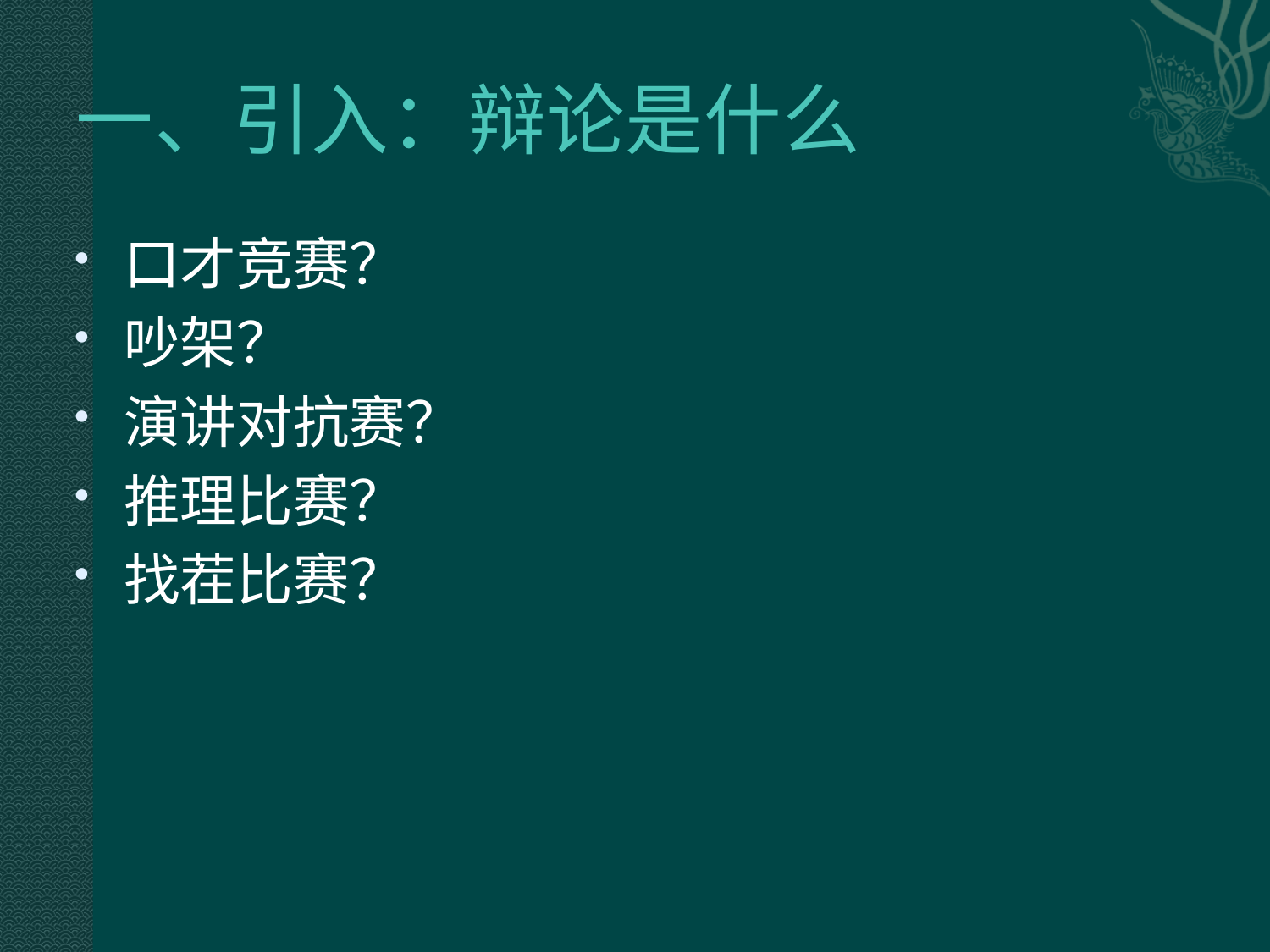

# 一、引入：辩论是什么
口才竞赛？
吵架？
演讲对抗赛？
推理比赛？
找茬比赛？